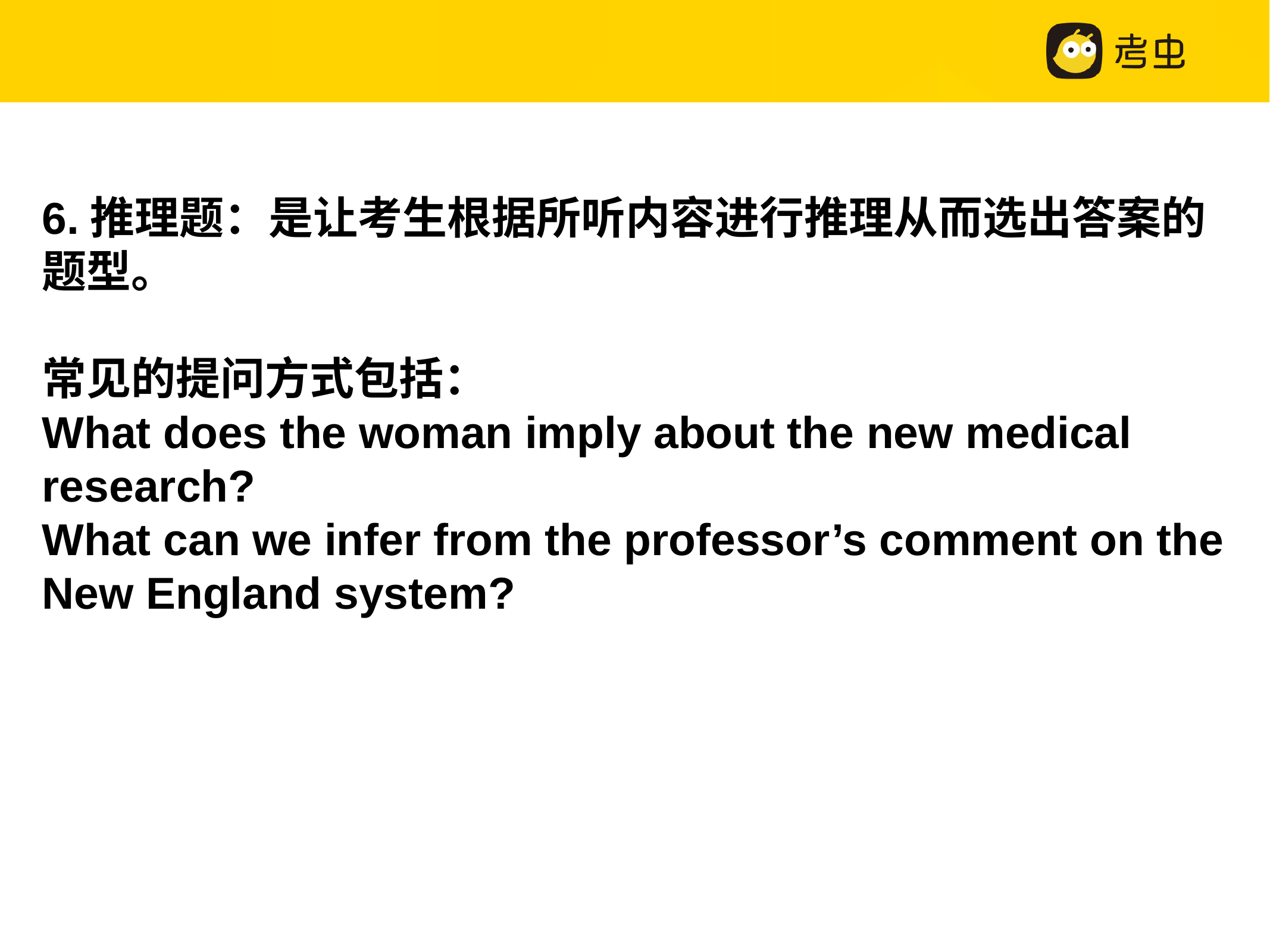

6.推理题：是让考生根据所听内容进行推理从而选出答案的题型。

常见的提问方式包括：
What does the woman imply about the new medical research?
What can we infer from the professor’s comment on the New England system?